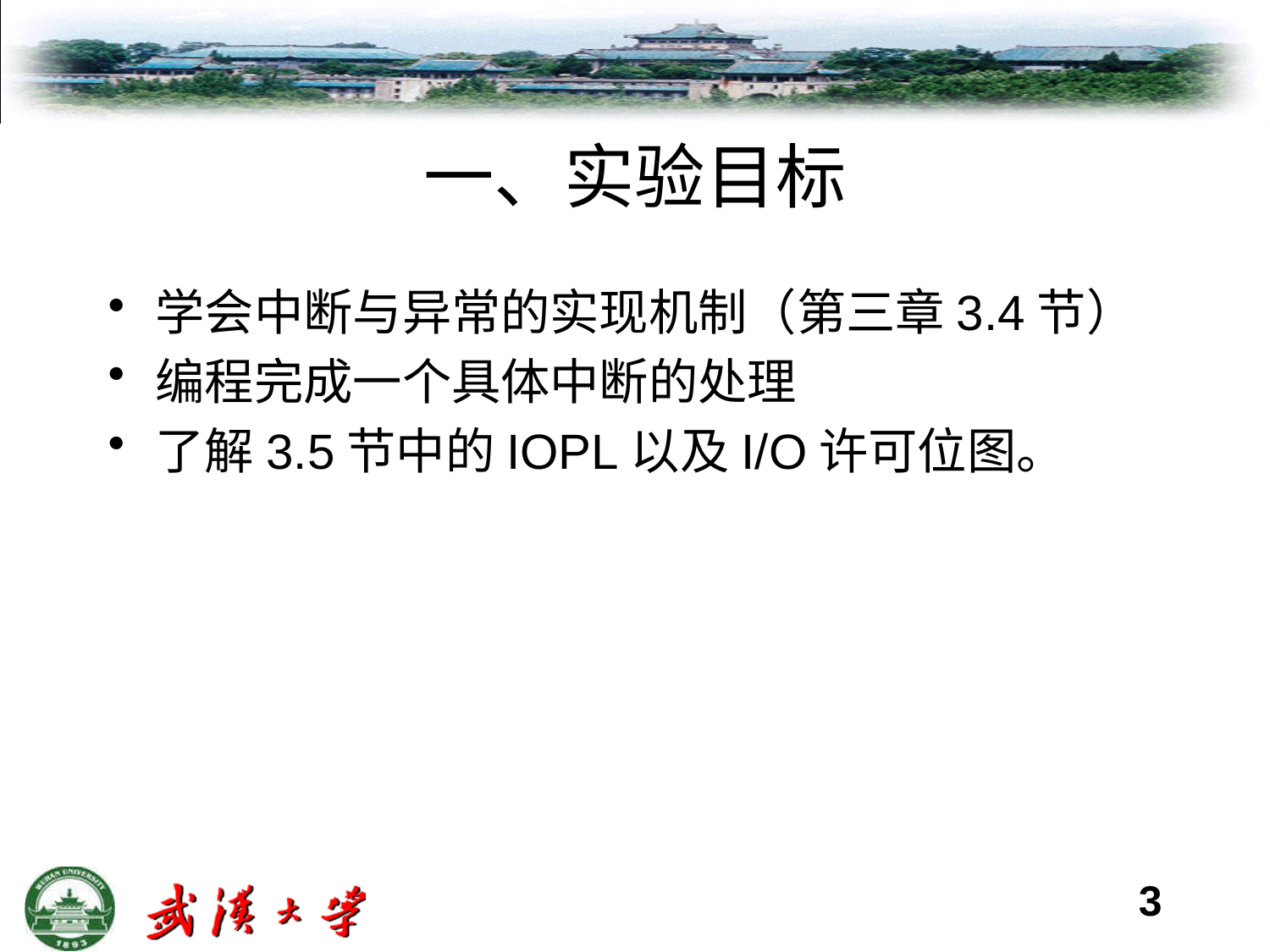

# 一、实验目标
学会中断与异常的实现机制（第三章3.4节）
编程完成一个具体中断的处理
了解3.5节中的IOPL以及I/O许可位图。
3